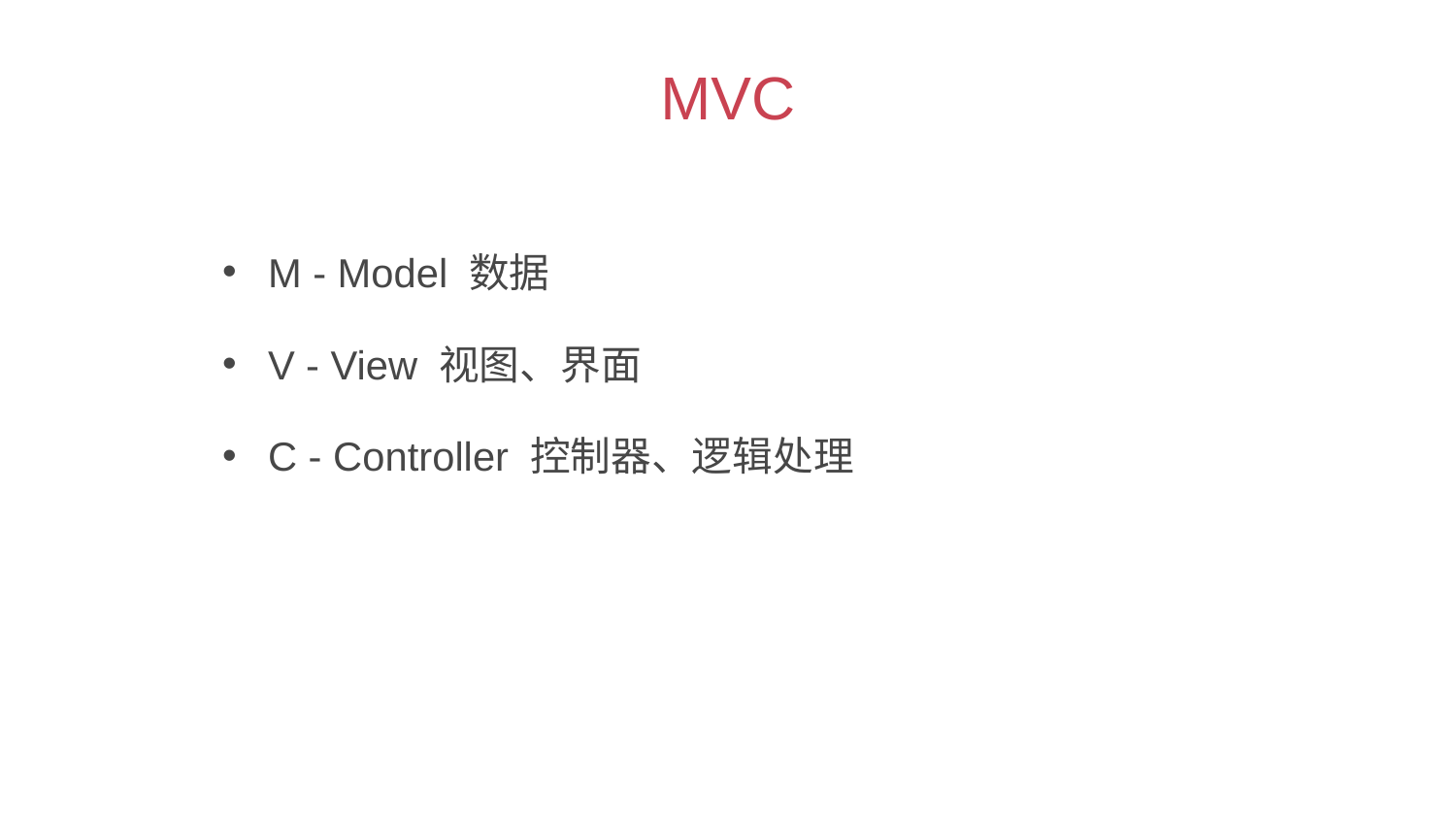

MVC
 M - Model 数据
 V - View 视图、界面
 C - Controller 控制器、逻辑处理